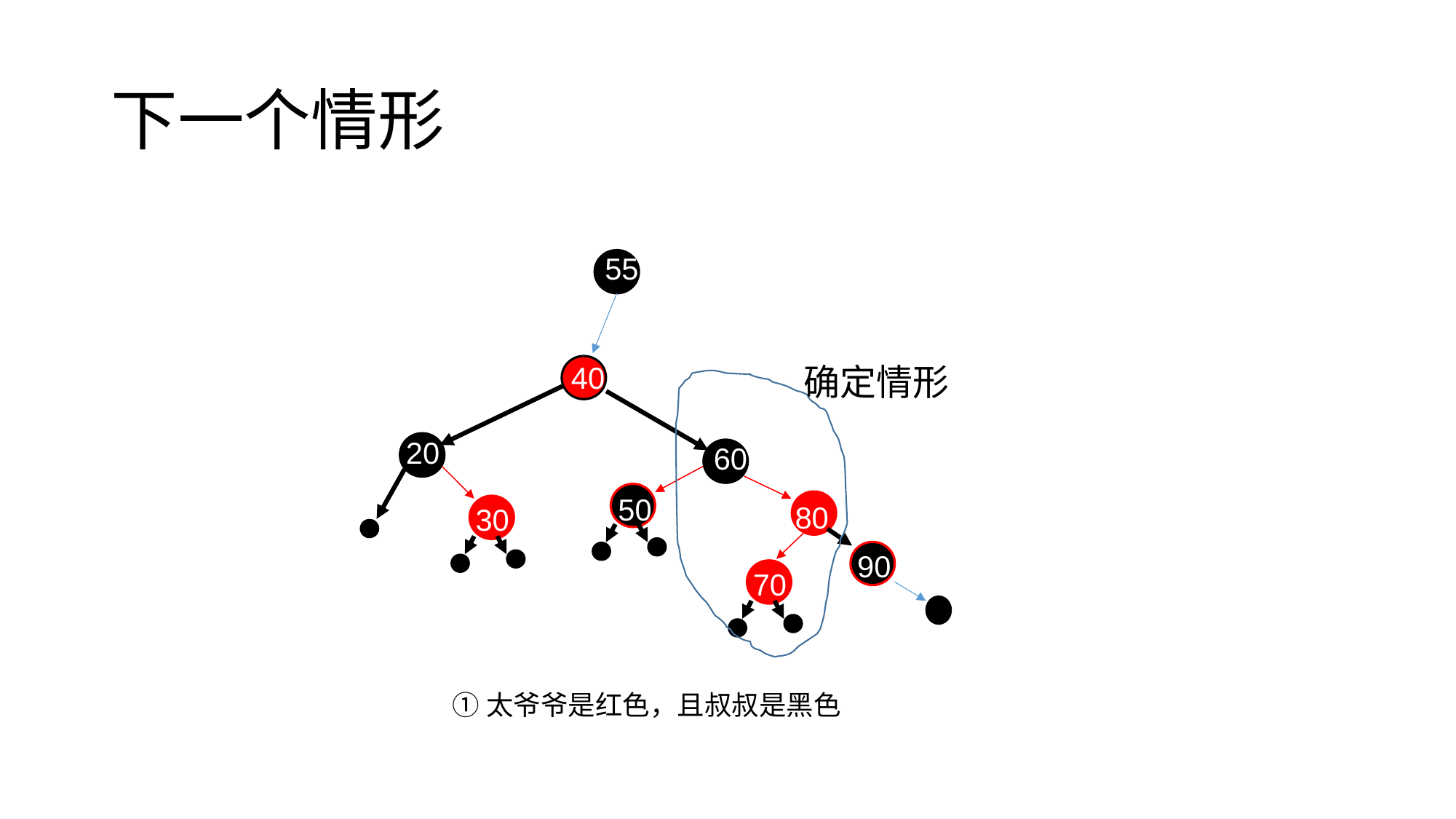

# 下一个情形
55

40

确定情形

20

60

50

80

90

30

70

①太爷爷是红色，且叔叔是黑色